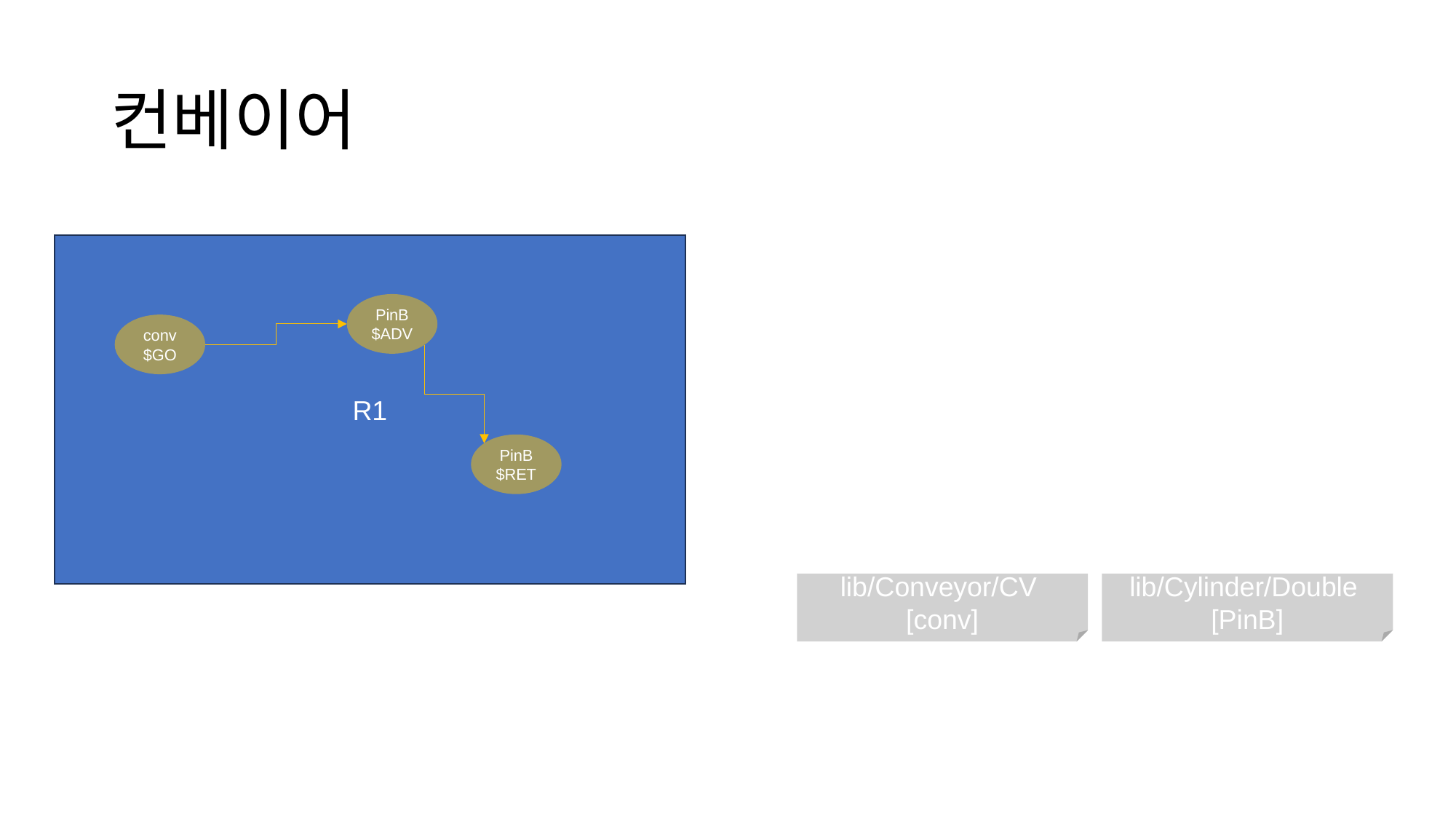

# 컨베이어
R1
conv $GO
PinB $ADV
PinB $RET
lib/Conveyor/CV
[conv]
lib/Cylinder/Double
[PinB]